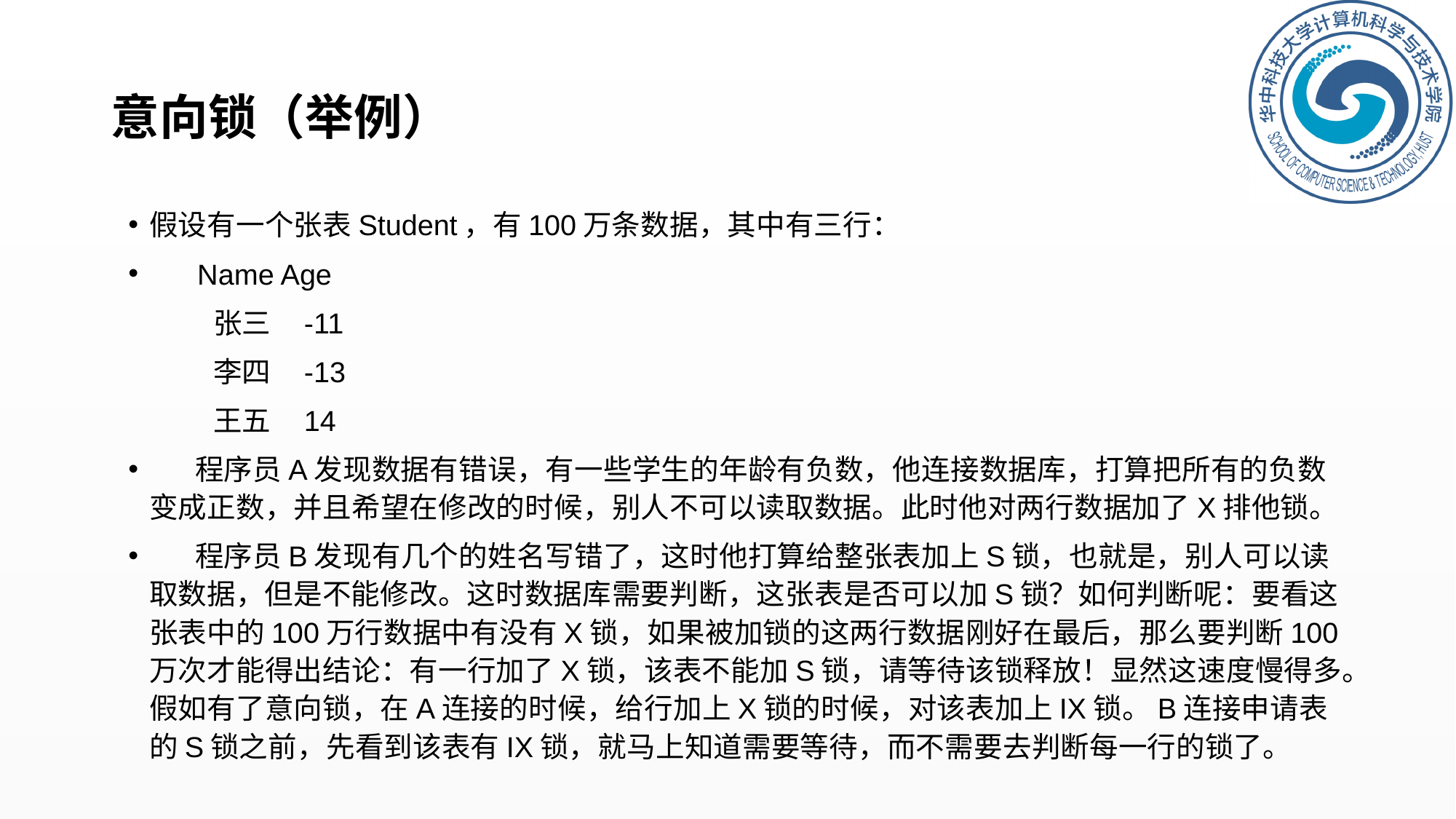

# 意向锁（举例）
假设有一个张表Student，有100万条数据，其中有三行：
      Name Age
            张三    -11
            李四    -13
            王五    14
      程序员A发现数据有错误，有一些学生的年龄有负数，他连接数据库，打算把所有的负数变成正数，并且希望在修改的时候，别人不可以读取数据。此时他对两行数据加了X排他锁。
      程序员B发现有几个的姓名写错了，这时他打算给整张表加上S锁，也就是，别人可以读取数据，但是不能修改。这时数据库需要判断，这张表是否可以加S锁？如何判断呢：要看这张表中的100万行数据中有没有X锁，如果被加锁的这两行数据刚好在最后，那么要判断100万次才能得出结论：有一行加了X锁，该表不能加S锁，请等待该锁释放！显然这速度慢得多。假如有了意向锁，在A连接的时候，给行加上X锁的时候，对该表加上IX锁。B连接申请表的S锁之前，先看到该表有IX锁，就马上知道需要等待，而不需要去判断每一行的锁了。